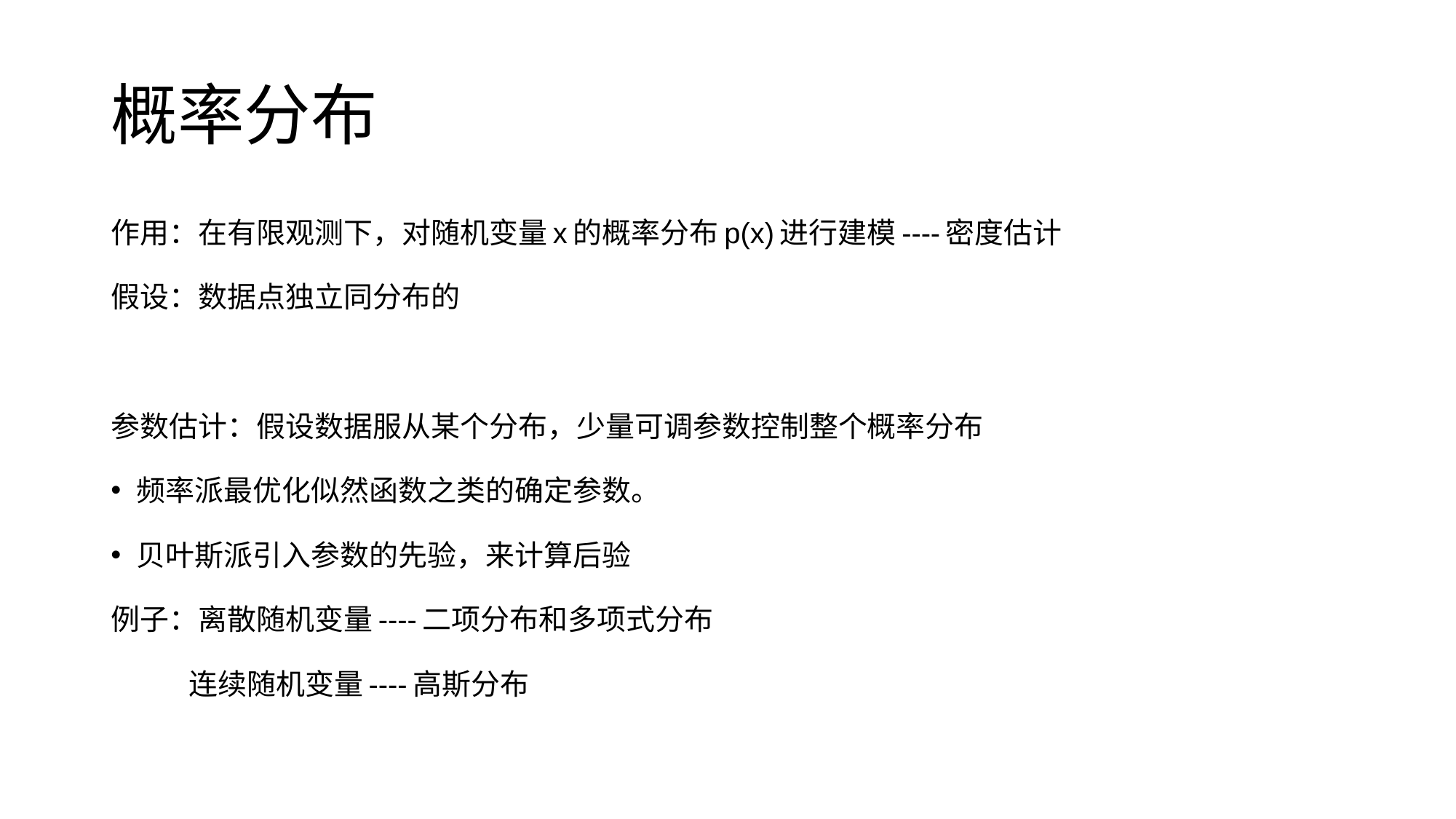

# 概率分布
作用：在有限观测下，对随机变量x的概率分布p(x)进行建模----密度估计
假设：数据点独立同分布的

参数估计：假设数据服从某个分布，少量可调参数控制整个概率分布
频率派最优化似然函数之类的确定参数。
贝叶斯派引入参数的先验，来计算后验
例子：离散随机变量----二项分布和多项式分布
           连续随机变量----高斯分布